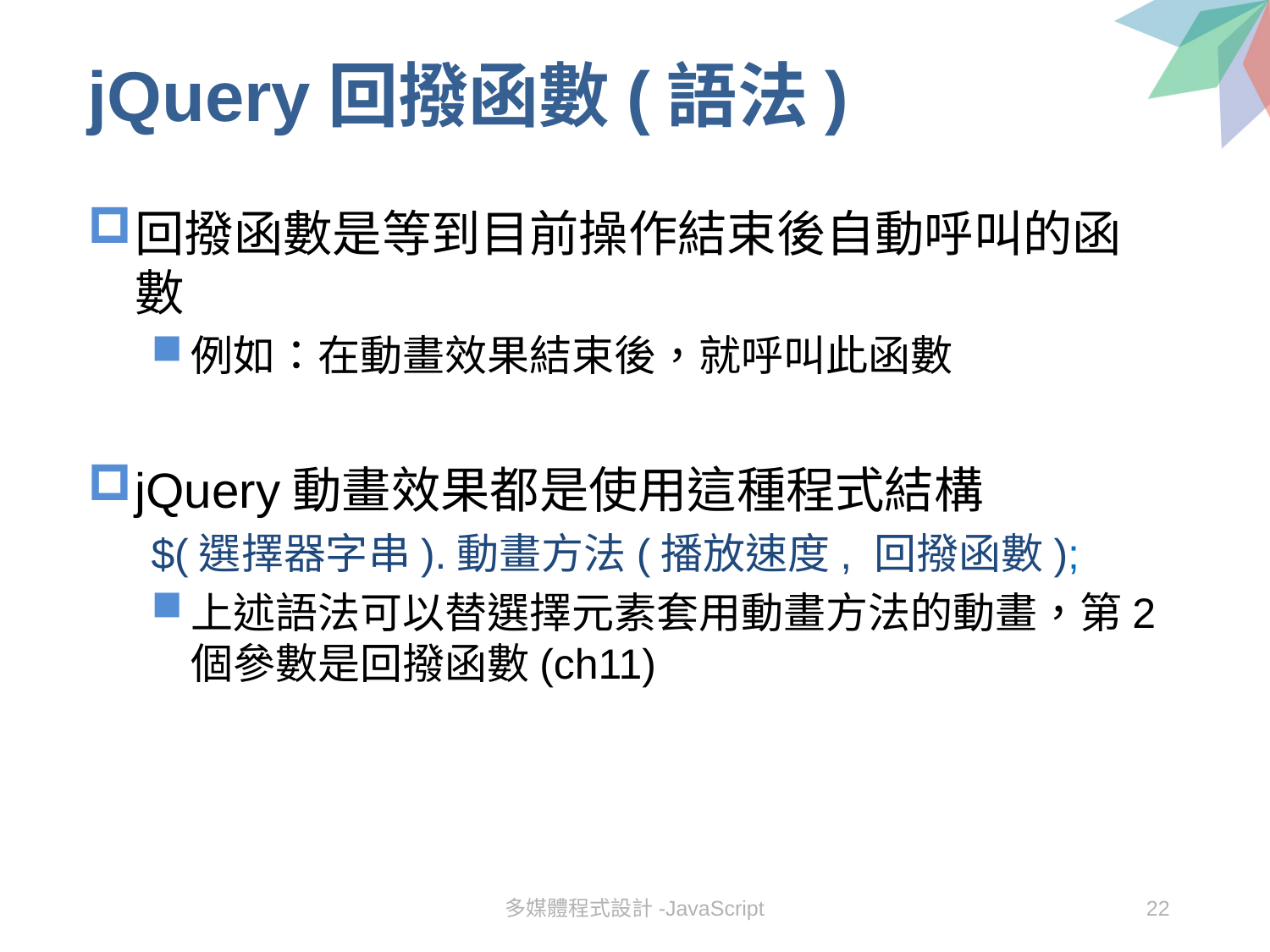

# jQuery回撥函數(語法)
回撥函數是等到目前操作結束後自動呼叫的函數
例如：在動畫效果結束後，就呼叫此函數

jQuery動畫效果都是使用這種程式結構
$(選擇器字串).動畫方法(播放速度, 回撥函數);
上述語法可以替選擇元素套用動畫方法的動畫，第2個參數是回撥函數(ch11)
多媒體程式設計-JavaScript
22